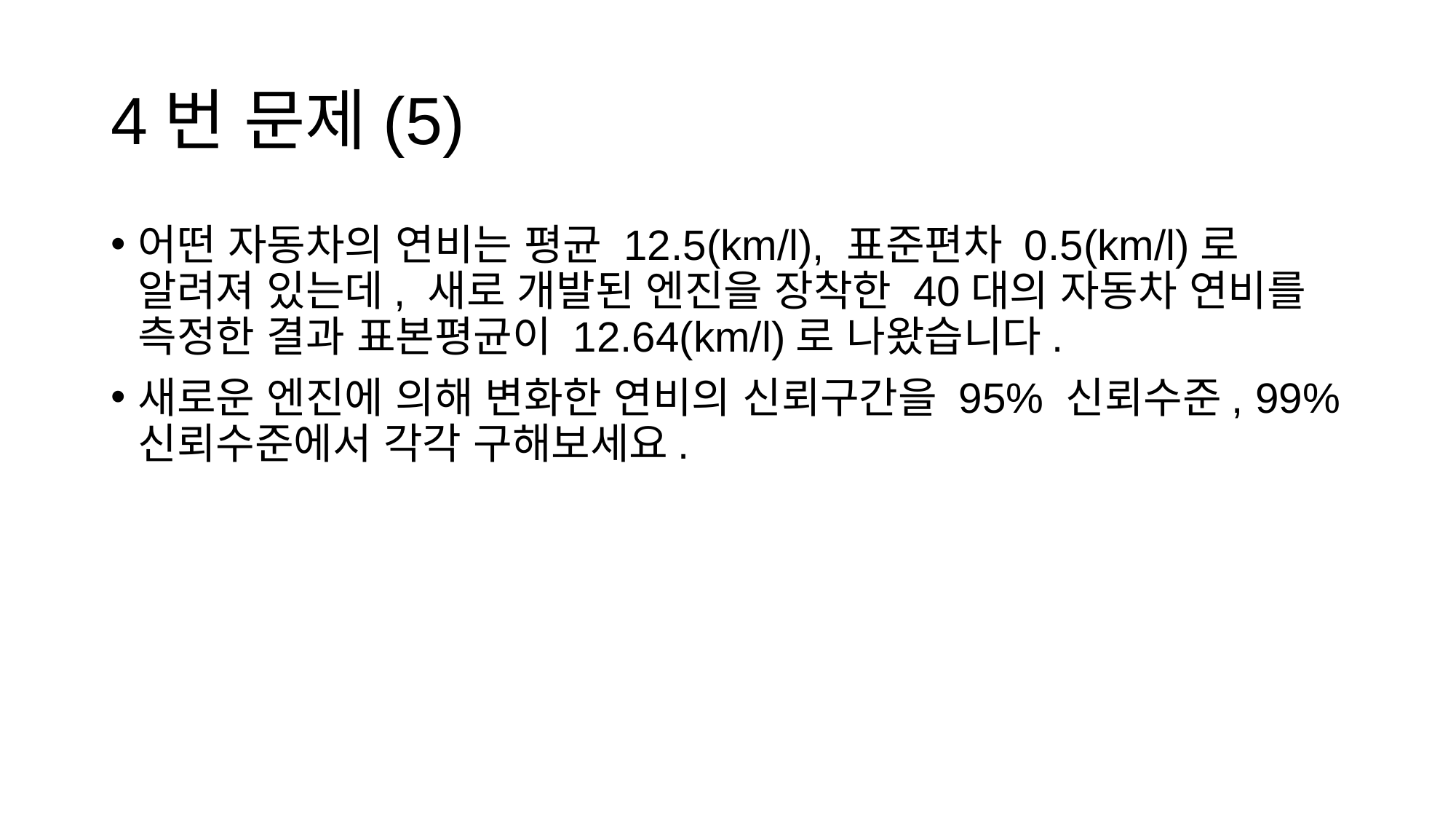

# 4번 문제(5)
어떤 자동차의 연비는 평균 12.5(km/l), 표준편차 0.5(km/l)로 알려져 있는데, 새로 개발된 엔진을 장착한 40대의 자동차 연비를 측정한 결과 표본평균이 12.64(km/l)로 나왔습니다.
새로운 엔진에 의해 변화한 연비의 신뢰구간을 95% 신뢰수준, 99%신뢰수준에서 각각 구해보세요.